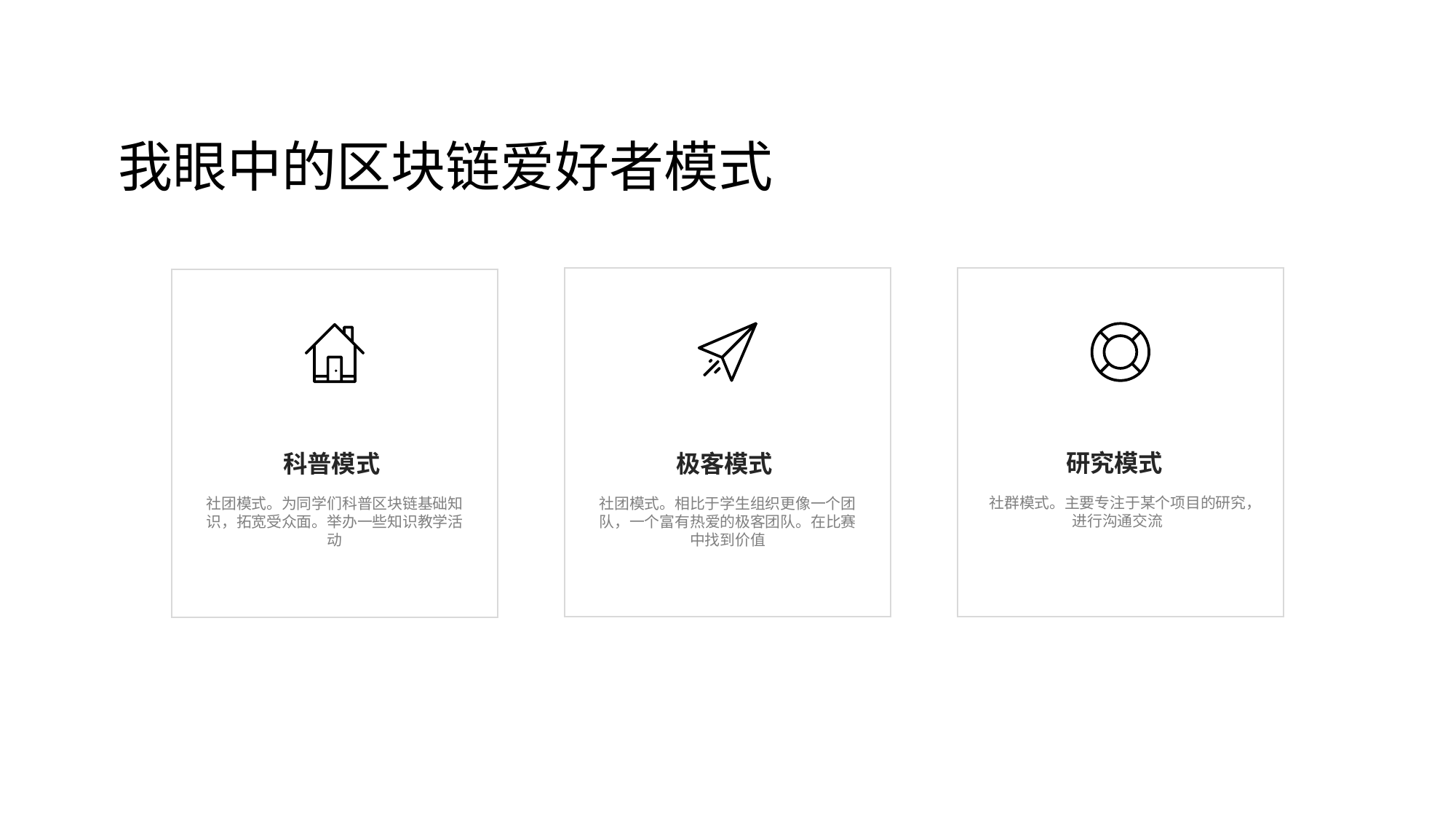

我眼中的区块链爱好者模式

研究模式
科普模式
极客模式
社群模式。主要专注于某个项目的研究，进行沟通交流
社团模式。为同学们科普区块链基础知识，拓宽受众面。举办一些知识教学活动
社团模式。相比于学生组织更像一个团队，一个富有热爱的极客团队。在比赛中找到价值